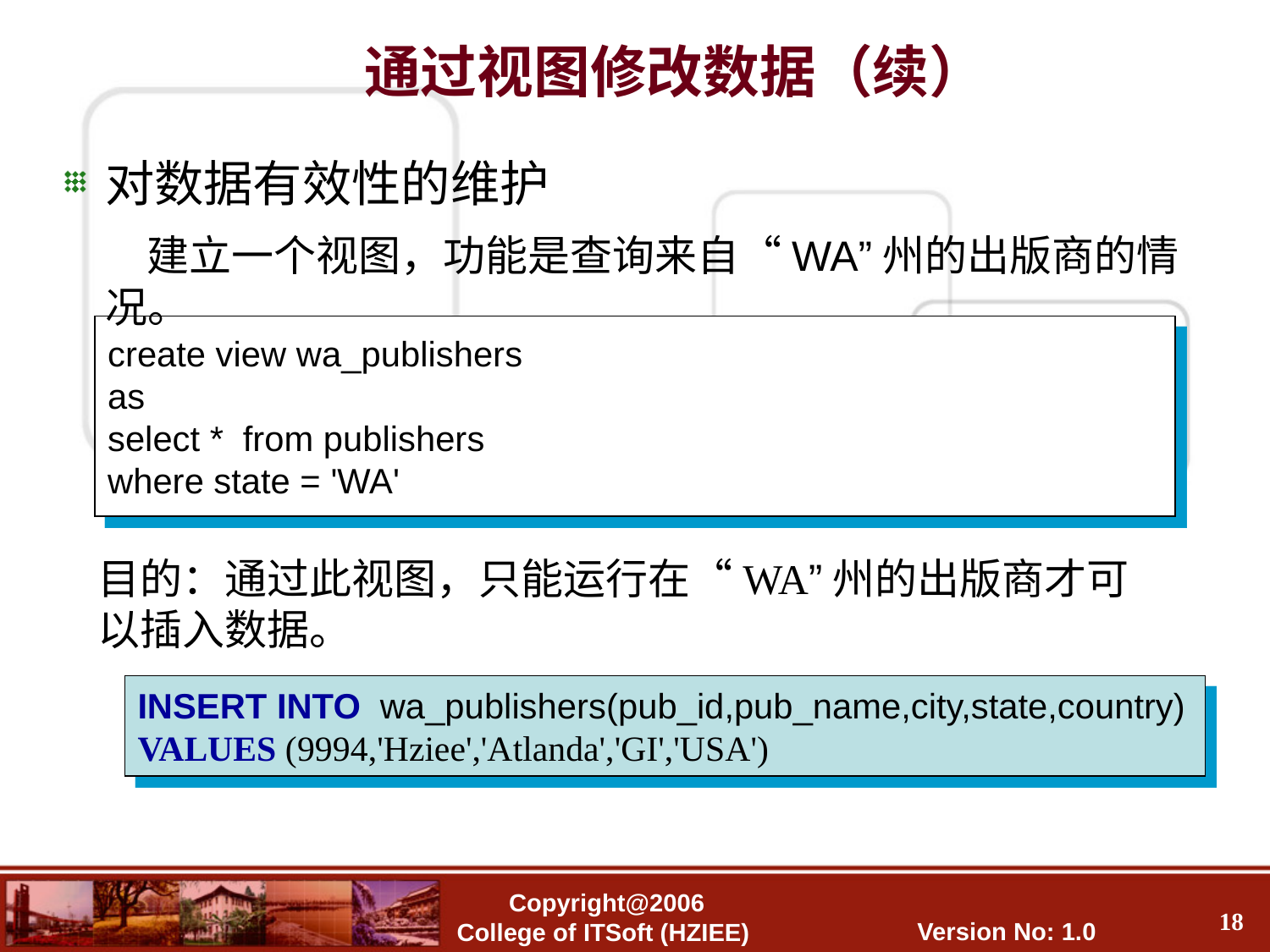

# 通过视图修改数据（续）
对数据有效性的维护
       建立一个视图，功能是查询来自“WA”州的出版商的情况。
create view wa_publishers
as
select *  from publishers
where state = 'WA'
目的：通过此视图，只能运行在“WA”州的出版商才可以插入数据。
INSERT INTO  wa_publishers(pub_id,pub_name,city,state,country)
VALUES (9994,'Hziee','Atlanda','GI','USA')